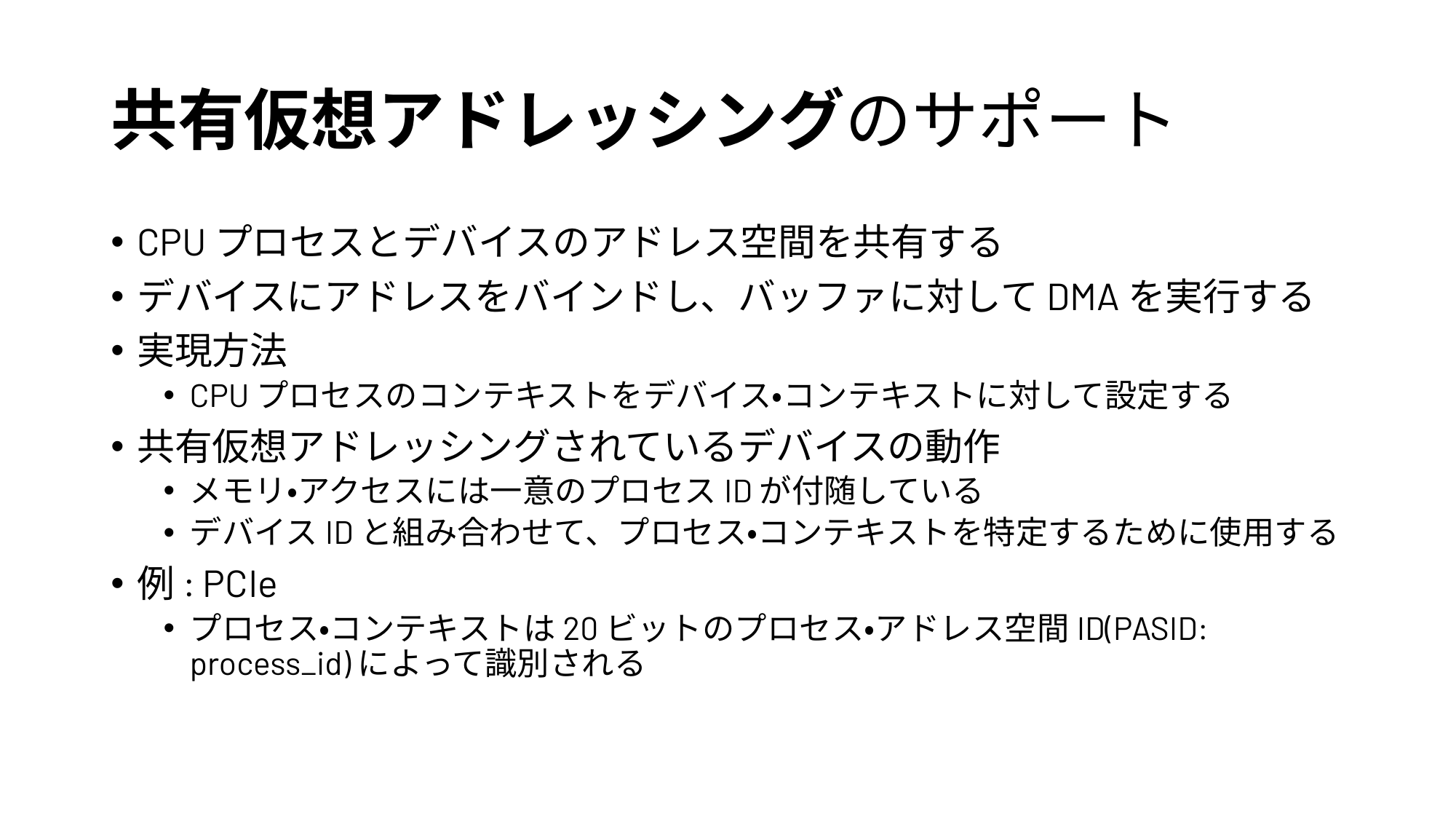

# 共有仮想アドレッシングのサポート
CPUプロセスとデバイスのアドレス空間を共有する
デバイスにアドレスをバインドし、バッファに対してDMAを実行する
実現方法
CPUプロセスのコンテキストをデバイス・コンテキストに対して設定する
共有仮想アドレッシングされているデバイスの動作
メモリ・アクセスには一意のプロセスIDが付随している
デバイスIDと組み合わせて、プロセス・コンテキストを特定するために使用する
例: PCIe
プロセス・コンテキストは20ビットのプロセス・アドレス空間ID(PASID: process_id)によって識別される